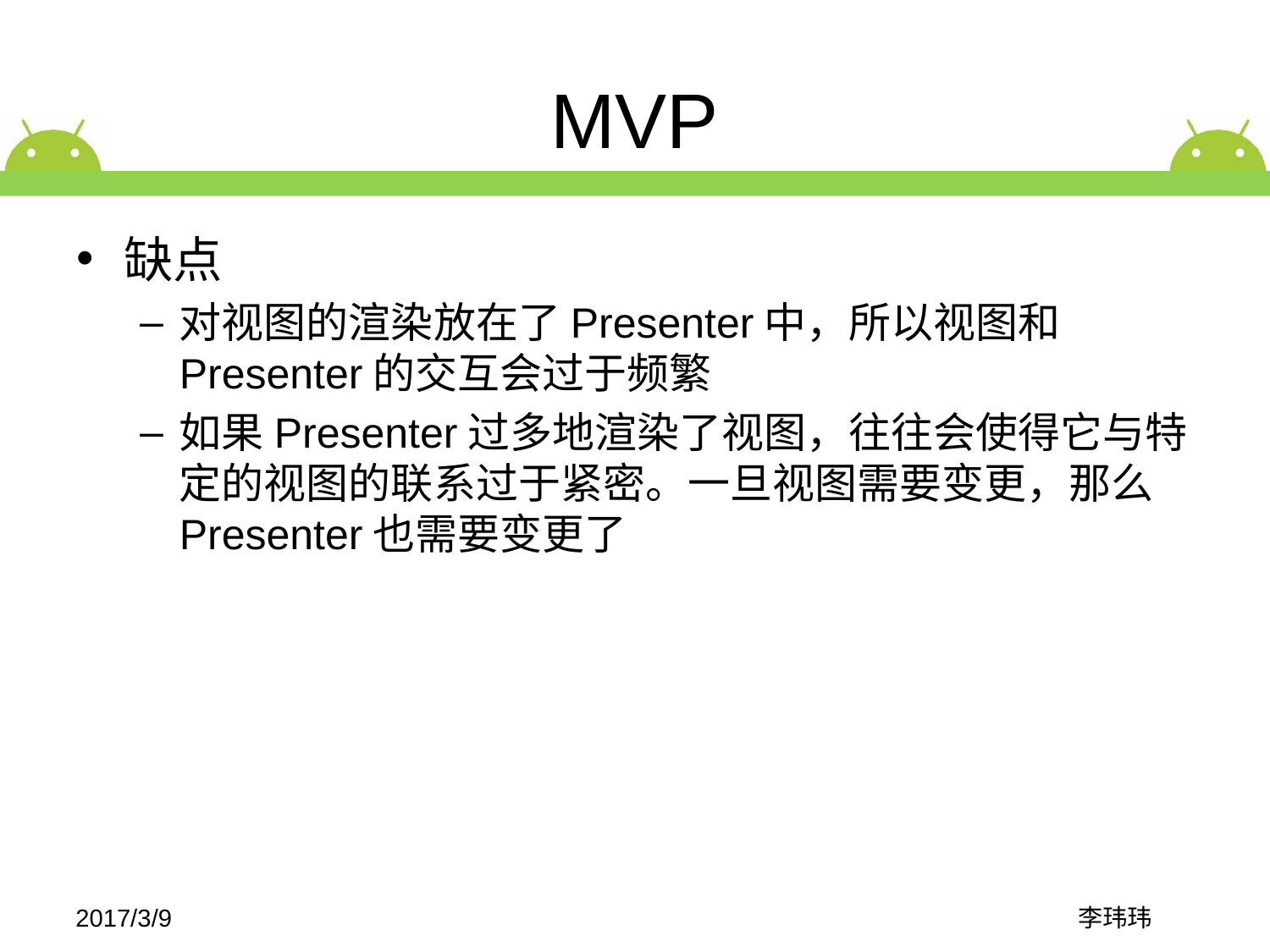

# MVP
缺点
对视图的渲染放在了Presenter中，所以视图和Presenter的交互会过于频繁
如果Presenter过多地渲染了视图，往往会使得它与特定的视图的联系过于紧密。一旦视图需要变更，那么Presenter也需要变更了